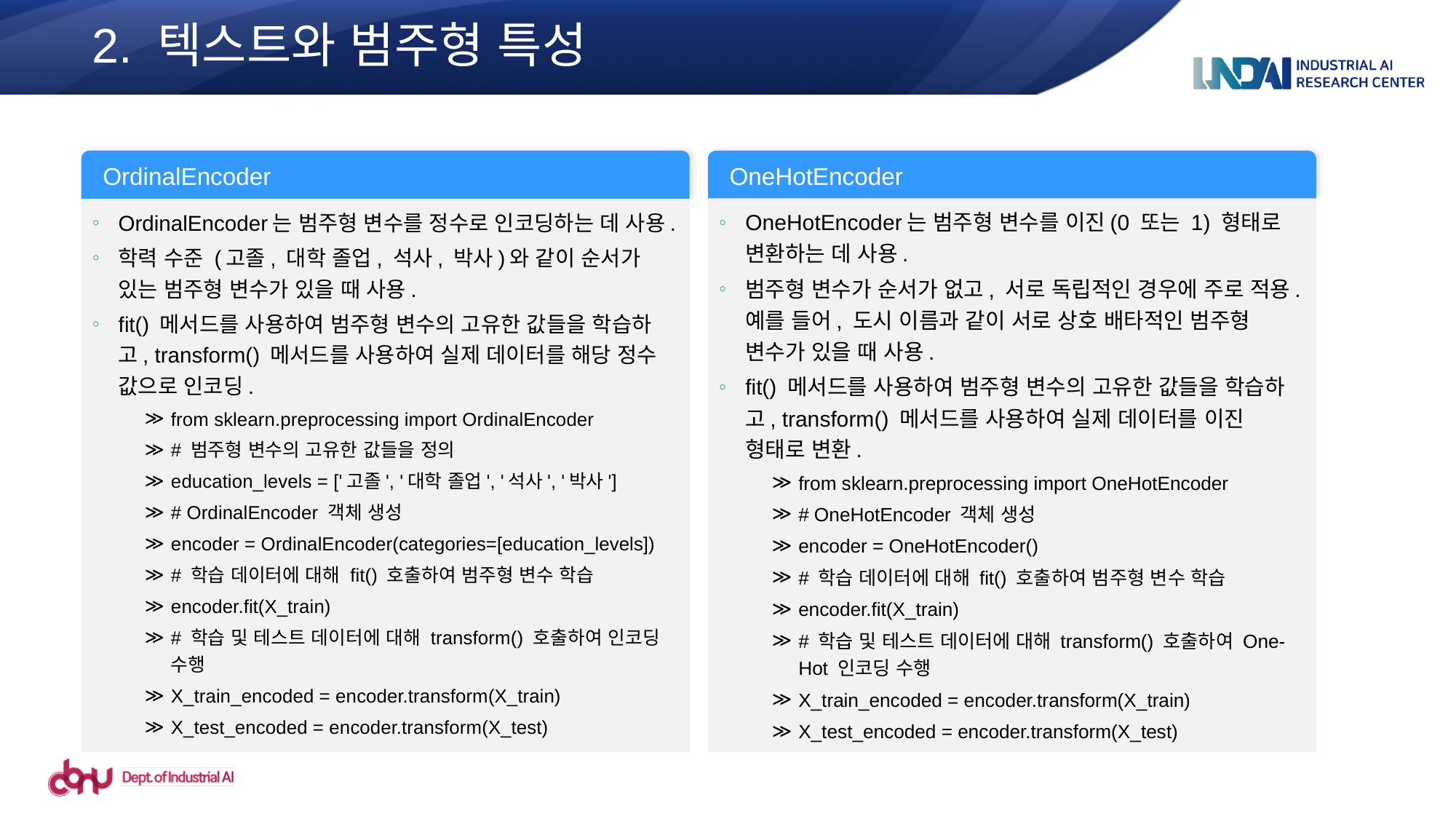

2. 텍스트와 범주형 특성
OrdinalEncoder
OneHotEncoder
OneHotEncoder는 범주형 변수를 이진(0 또는 1) 형태로 변환하는 데 사용.
범주형 변수가 순서가 없고, 서로 독립적인 경우에 주로 적용. 예를 들어, 도시 이름과 같이 서로 상호 배타적인 범주형 변수가 있을 때 사용.
fit() 메서드를 사용하여 범주형 변수의 고유한 값들을 학습하고, transform() 메서드를 사용하여 실제 데이터를 이진 형태로 변환.
from sklearn.preprocessing import OneHotEncoder
# OneHotEncoder 객체 생성
encoder = OneHotEncoder()
# 학습 데이터에 대해 fit() 호출하여 범주형 변수 학습
encoder.fit(X_train)
# 학습 및 테스트 데이터에 대해 transform() 호출하여 One-Hot 인코딩 수행
X_train_encoded = encoder.transform(X_train)
X_test_encoded = encoder.transform(X_test)
OrdinalEncoder는 범주형 변수를 정수로 인코딩하는 데 사용.
학력 수준 (고졸, 대학 졸업, 석사, 박사)와 같이 순서가 있는 범주형 변수가 있을 때 사용.
fit() 메서드를 사용하여 범주형 변수의 고유한 값들을 학습하고, transform() 메서드를 사용하여 실제 데이터를 해당 정수 값으로 인코딩.
from sklearn.preprocessing import OrdinalEncoder
# 범주형 변수의 고유한 값들을 정의
education_levels = ['고졸', '대학 졸업', '석사', '박사']
# OrdinalEncoder 객체 생성
encoder = OrdinalEncoder(categories=[education_levels])
# 학습 데이터에 대해 fit() 호출하여 범주형 변수 학습
encoder.fit(X_train)
# 학습 및 테스트 데이터에 대해 transform() 호출하여 인코딩 수행
X_train_encoded = encoder.transform(X_train)
X_test_encoded = encoder.transform(X_test)